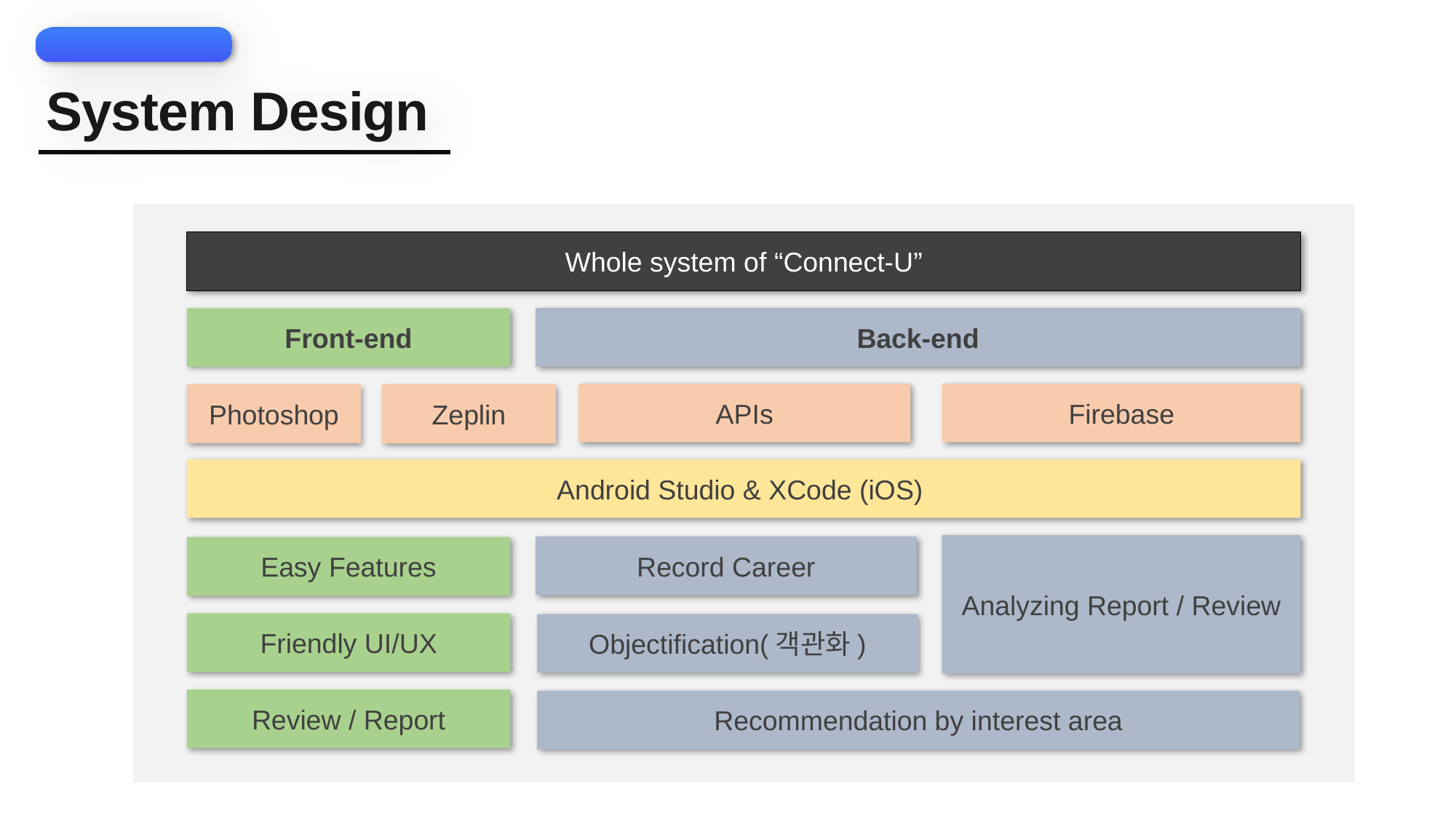

PREVIEW
TOPIC
System Design
0
Whole system of “Connect-U”
Back-end
Front-end
Firebase
APIs
Photoshop
Zeplin
Android Studio & XCode (iOS)
Analyzing Report / Review
Record Career
Easy Features
Friendly UI/UX
Objectification(객관화)
Review / Report
Recommendation by interest area